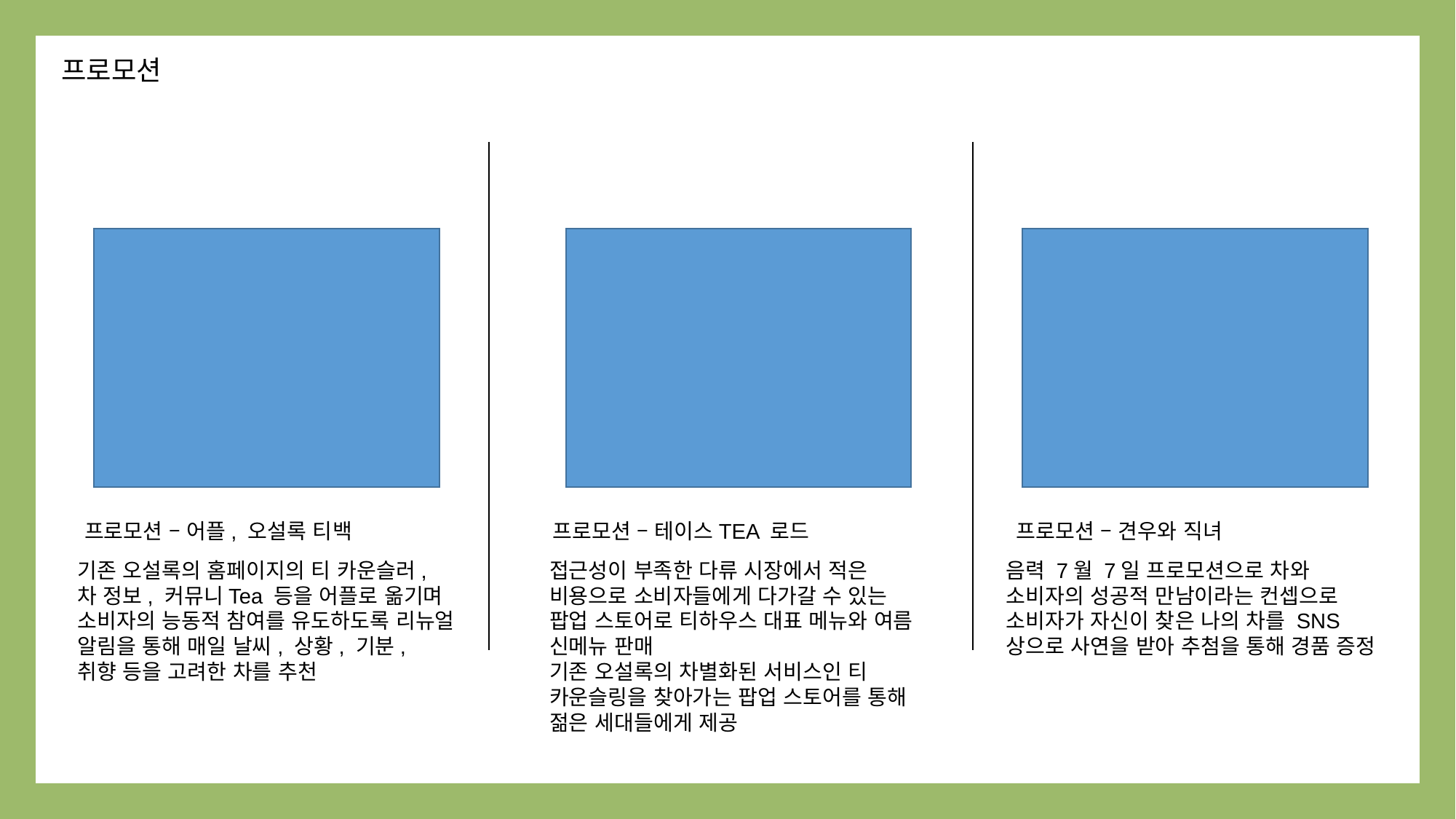

프로모션

프로모션 – 어플, 오설록 티백
프로모션 – 테이스TEA 로드
프로모션 – 견우와 직녀
기존 오설록의 홈페이지의 티 카운슬러, 차 정보, 커뮤니Tea 등을 어플로 옮기며 소비자의 능동적 참여를 유도하도록 리뉴얼
알림을 통해 매일 날씨, 상황, 기분, 취향 등을 고려한 차를 추천
접근성이 부족한 다류 시장에서 적은 비용으로 소비자들에게 다가갈 수 있는 팝업 스토어로 티하우스 대표 메뉴와 여름 신메뉴 판매
기존 오설록의 차별화된 서비스인 티 카운슬링을 찾아가는 팝업 스토어를 통해 젊은 세대들에게 제공
음력 7월 7일 프로모션으로 차와 소비자의 성공적 만남이라는 컨셉으로 소비자가 자신이 찾은 나의 차를 SNS상으로 사연을 받아 추첨을 통해 경품 증정